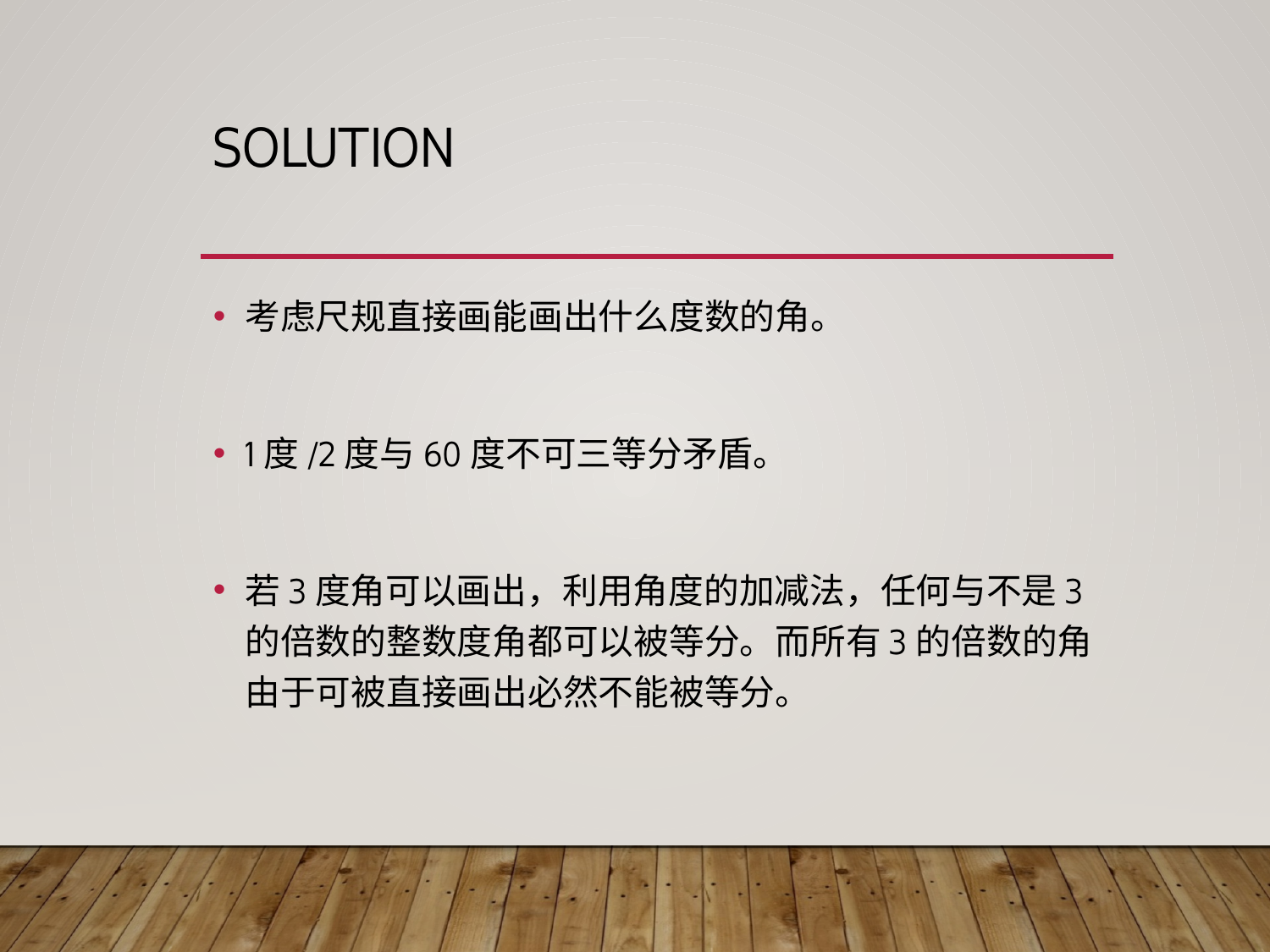

# Solution
考虑尺规直接画能画出什么度数的角。

1度/2度与60度不可三等分矛盾。

若3度角可以画出，利用角度的加减法，任何与不是3的倍数的整数度角都可以被等分。而所有3的倍数的角由于可被直接画出必然不能被等分。